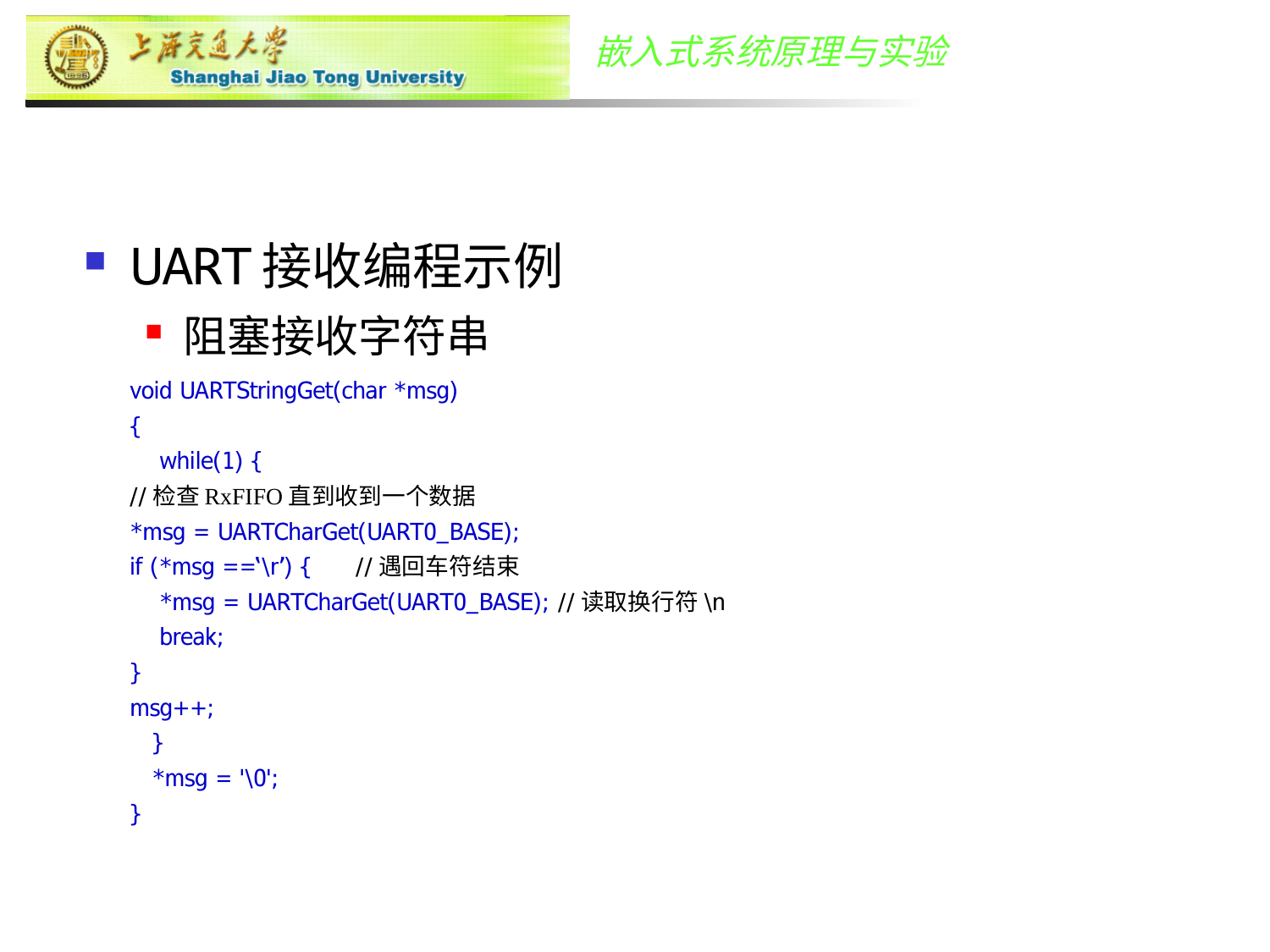

UART接收编程示例
阻塞接收字符串
	void UARTStringGet(char *msg)
	{
	    while(1) {
		//检查RxFIFO直到收到一个数据
		*msg = UARTCharGet(UART0_BASE);
		if (*msg ==‘\r’) {		//遇回车符结束
		    *msg = UARTCharGet(UART0_BASE); //读取换行符\n
		    break;
		}
		msg++;
	   }
	   *msg = '\0';
	}